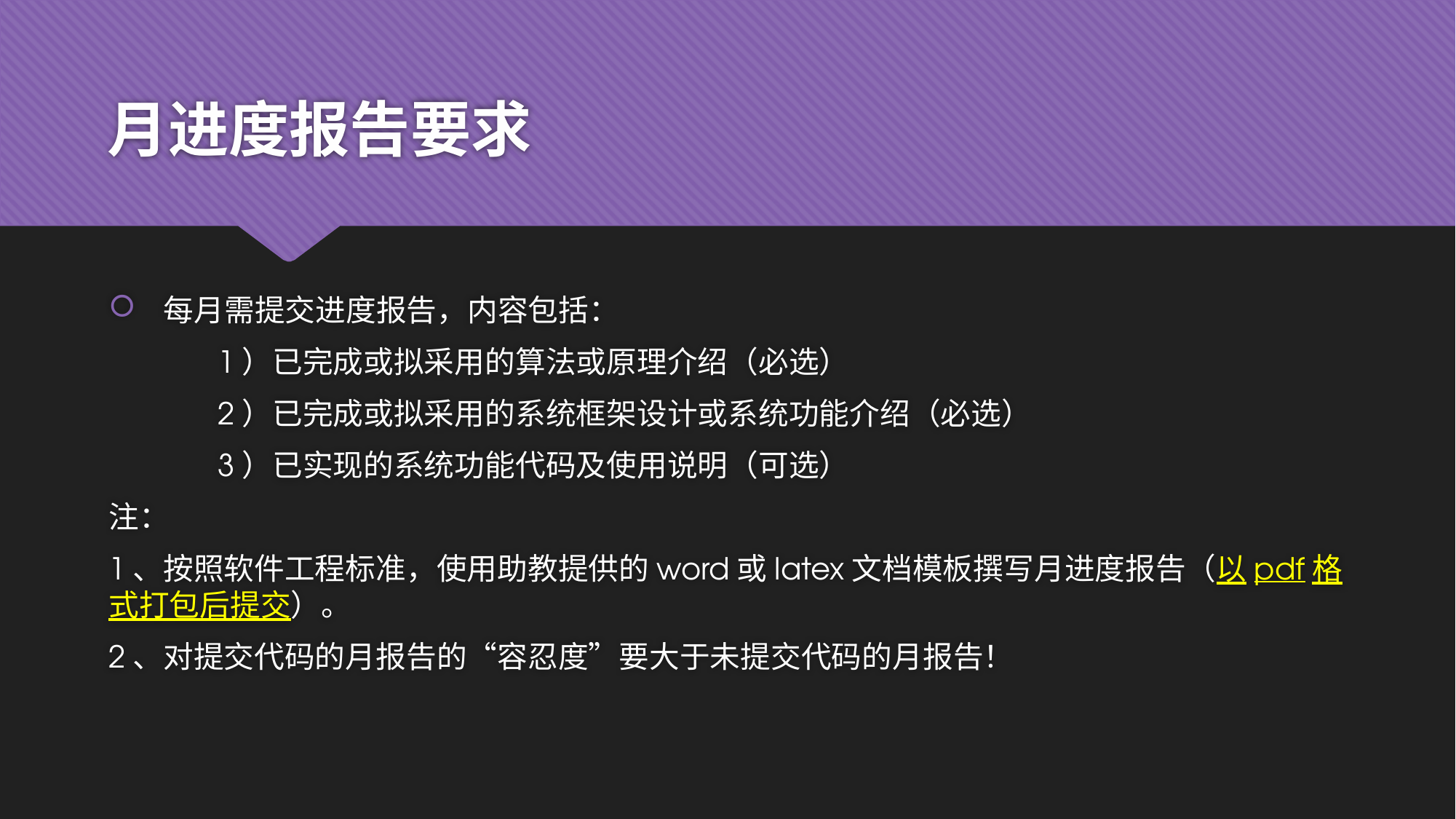

# 月进度报告要求
 每月需提交进度报告，内容包括：
	1）已完成或拟采用的算法或原理介绍（必选）
	2）已完成或拟采用的系统框架设计或系统功能介绍（必选）
	3）已实现的系统功能代码及使用说明（可选）
注：
1、按照软件工程标准，使用助教提供的word或latex文档模板撰写月进度报告（以pdf格式打包后提交）。
2、对提交代码的月报告的“容忍度”要大于未提交代码的月报告！